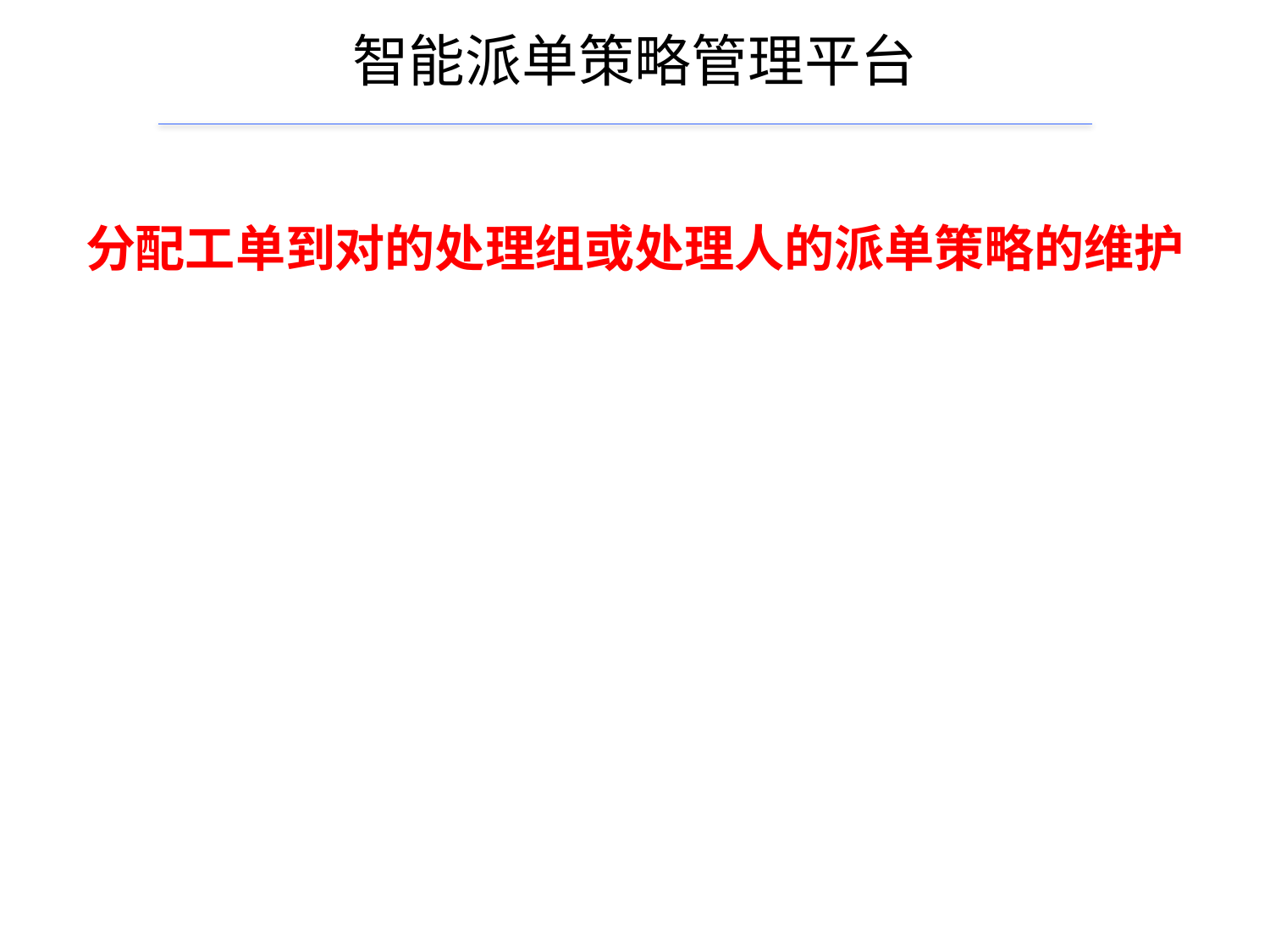

# 智能派单策略管理平台
分配工单到对的处理组或处理人的派单策略的维护